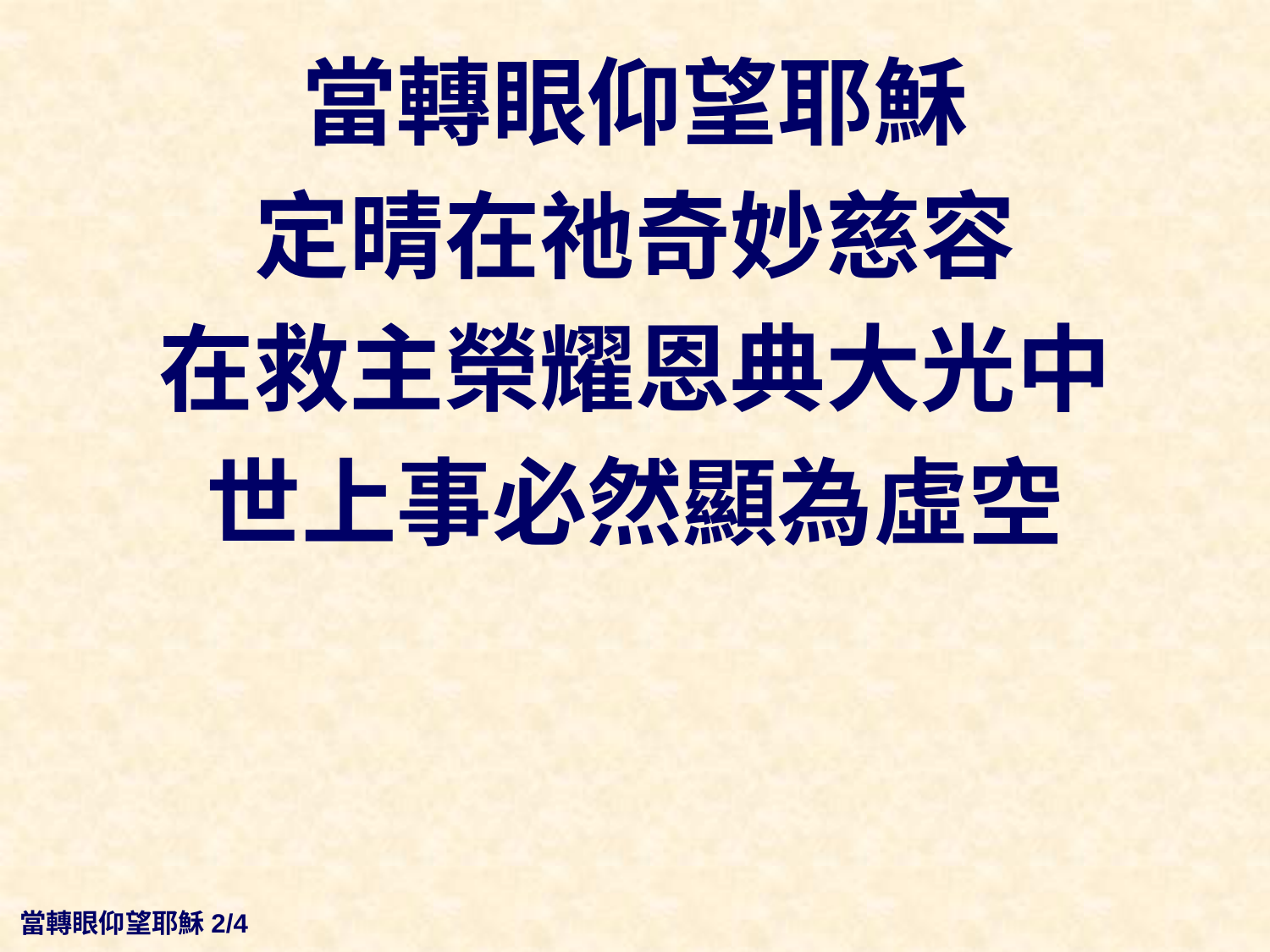

當轉眼仰望耶穌
定晴在祂奇妙慈容
在救主榮耀恩典大光中
世上事必然顯為虛空
當轉眼仰望耶穌2/4